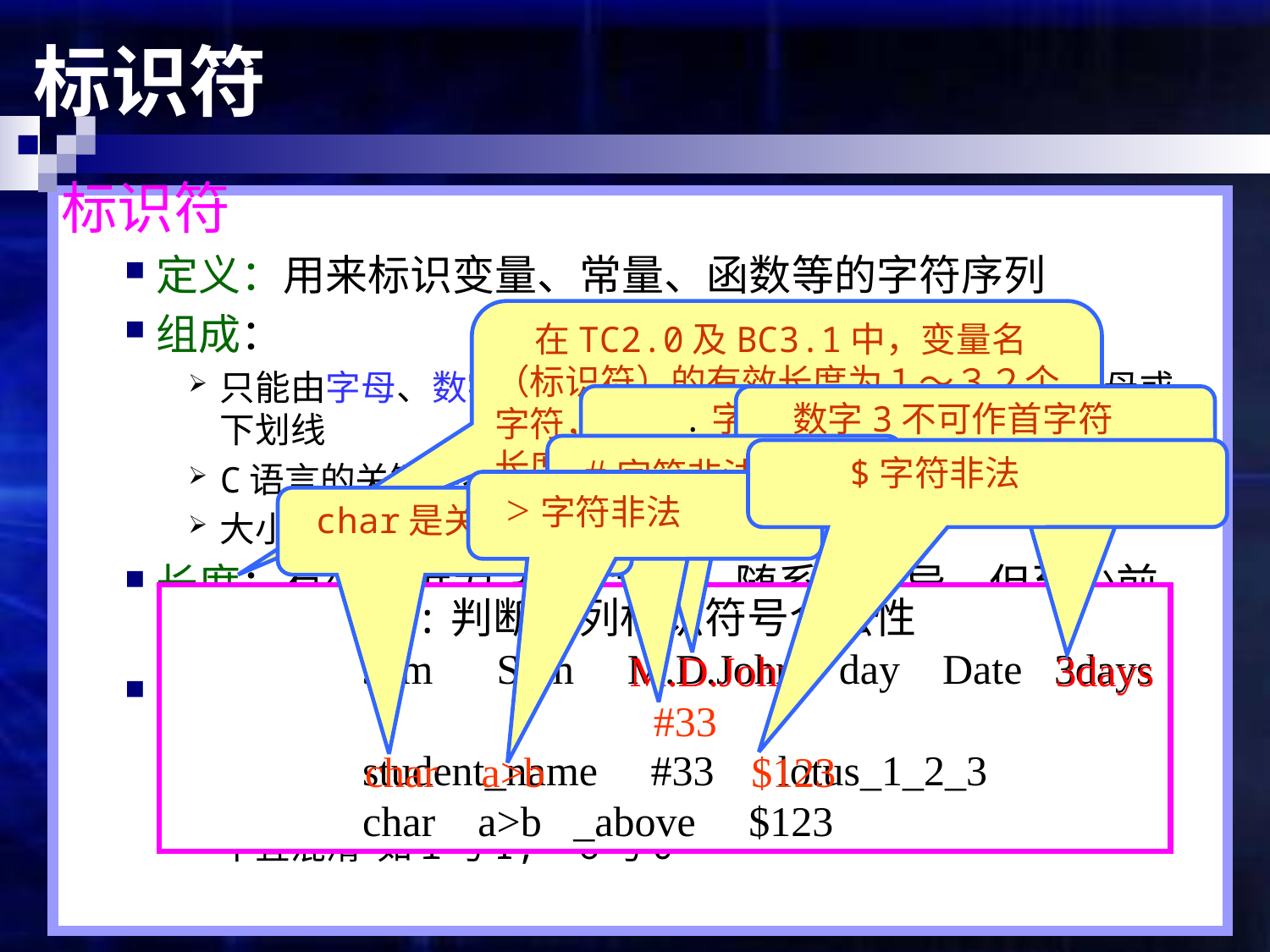

# 标识符
标识符
定义：用来标识变量、常量、函数等的字符序列
组成：
只能由字母、数字、下划线组成，且第一个字母必须是字母或下划线
C语言的关键字不能用作变量名
大小写敏感
长度：有效长度为32个字符。随系统而异，但至少前8个字符有效
命名原则：
变量名和函数名中的英文字母一般用小写，以增加可读性
见名知意
不宜混淆  如l与I,  o与0
    在TC2.0及BC3.1中，变量名（标识符）的有效长度为１～３２个字符，缺省值为３２，但在VC中其长度可达到255
    .字符非法
    数字3不可作首字符
 #字符非法
    $字符非法
 >字符非法
 char是关键字
例:判断下列标识符号合法性
sum      Sum     M.D.John    day    Date   3days
student_name     #33      lotus_1_2_3
char    a>b   _above     $123
M.D.John
3days
#33
char
a>b
$123